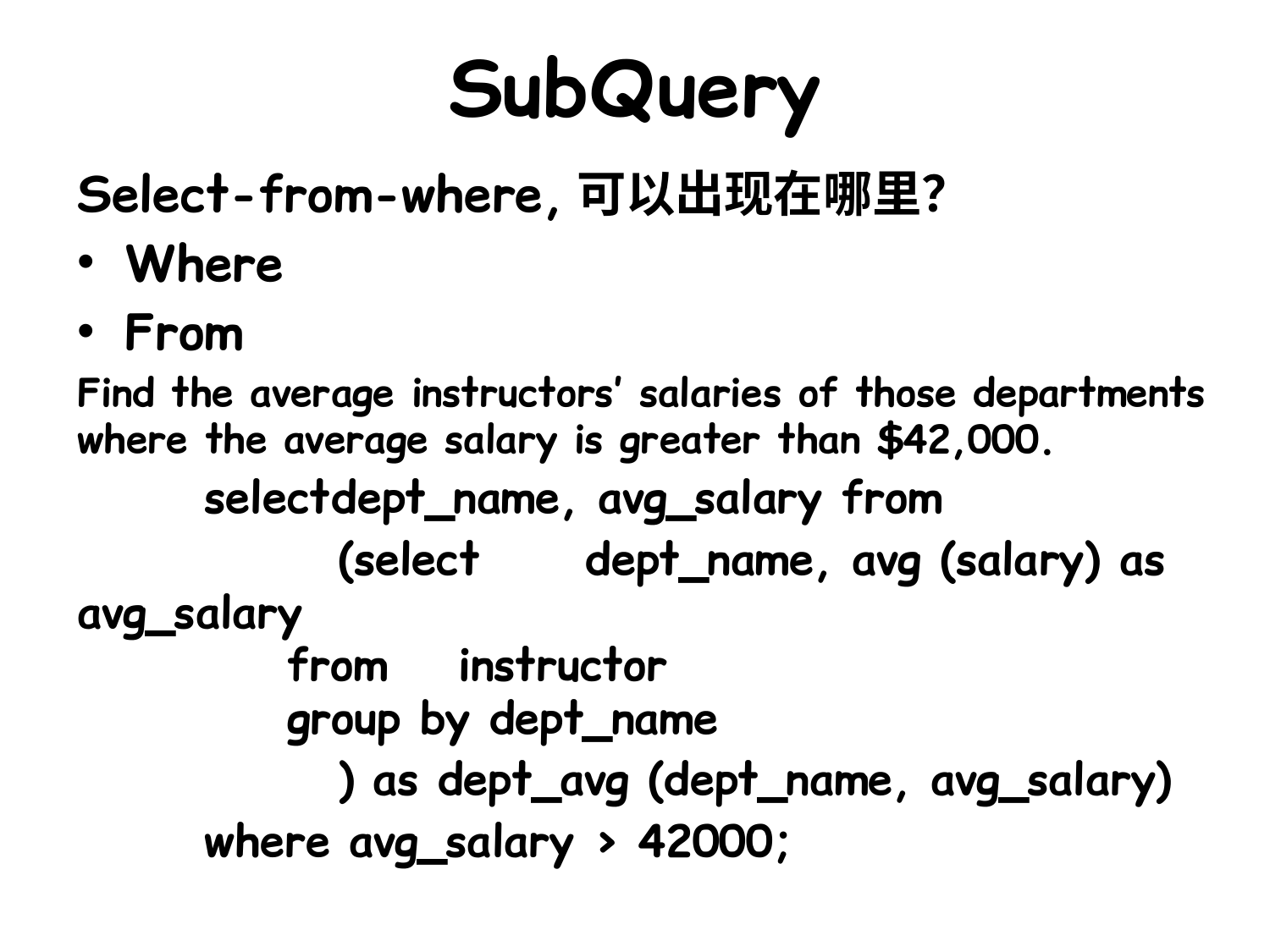

# SubQuery
Select-from-where,可以出现在哪里？
Where
From
Find the average instructors’ salaries of those departments where the average salary is greater than $42,000.
	select	dept_name, avg_salary from
	       (select	dept_name, avg (salary) as avg_salary
           from	instructor
           group by dept_name
	       ) as dept_avg (dept_name, avg_salary)
	where avg_salary > 42000;